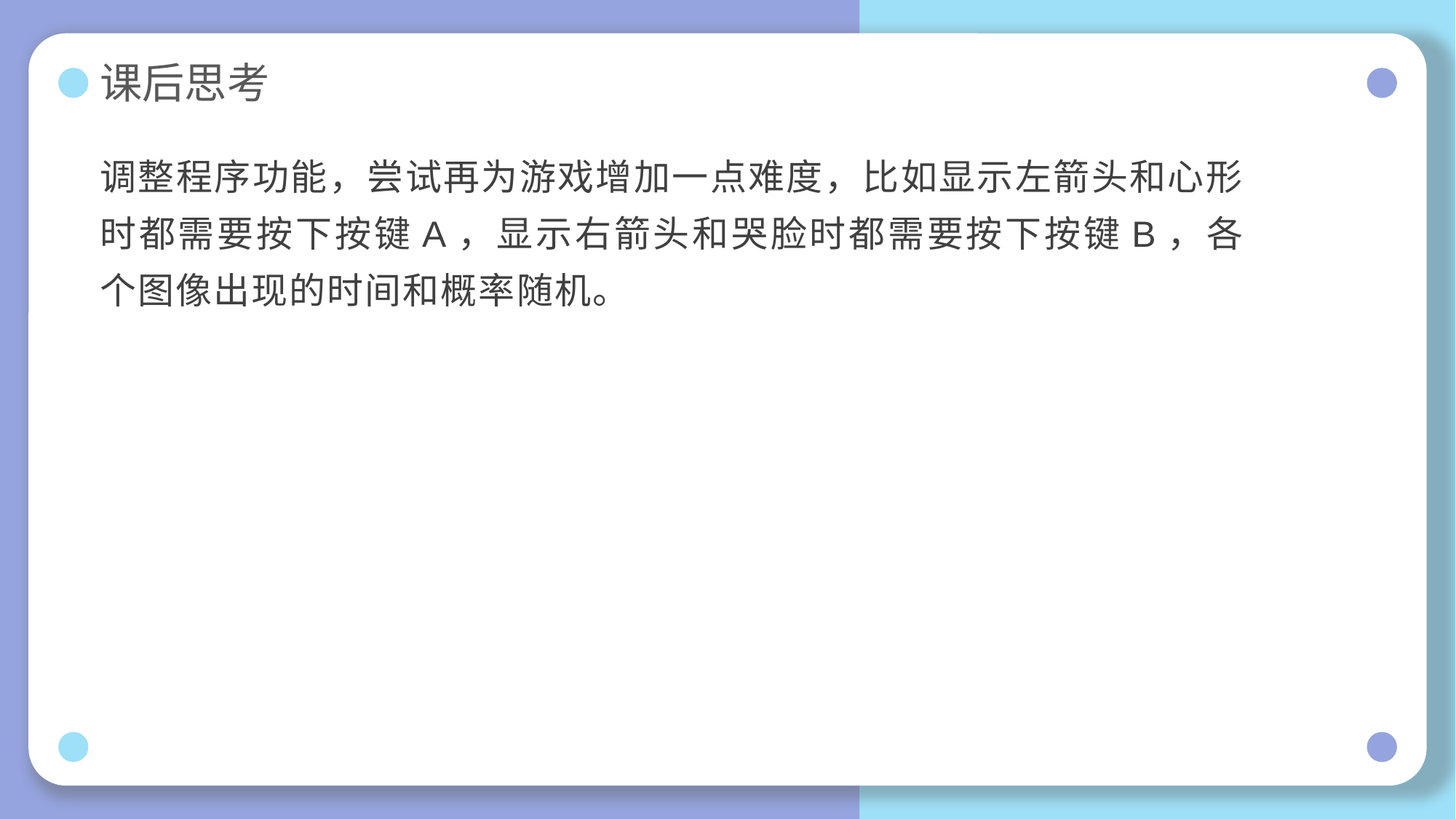

# 课后思考
调整程序功能，尝试再为游戏增加一点难度，比如显示左箭头和心形时都需要按下按键A，显示右箭头和哭脸时都需要按下按键B，各个图像出现的时间和概率随机。